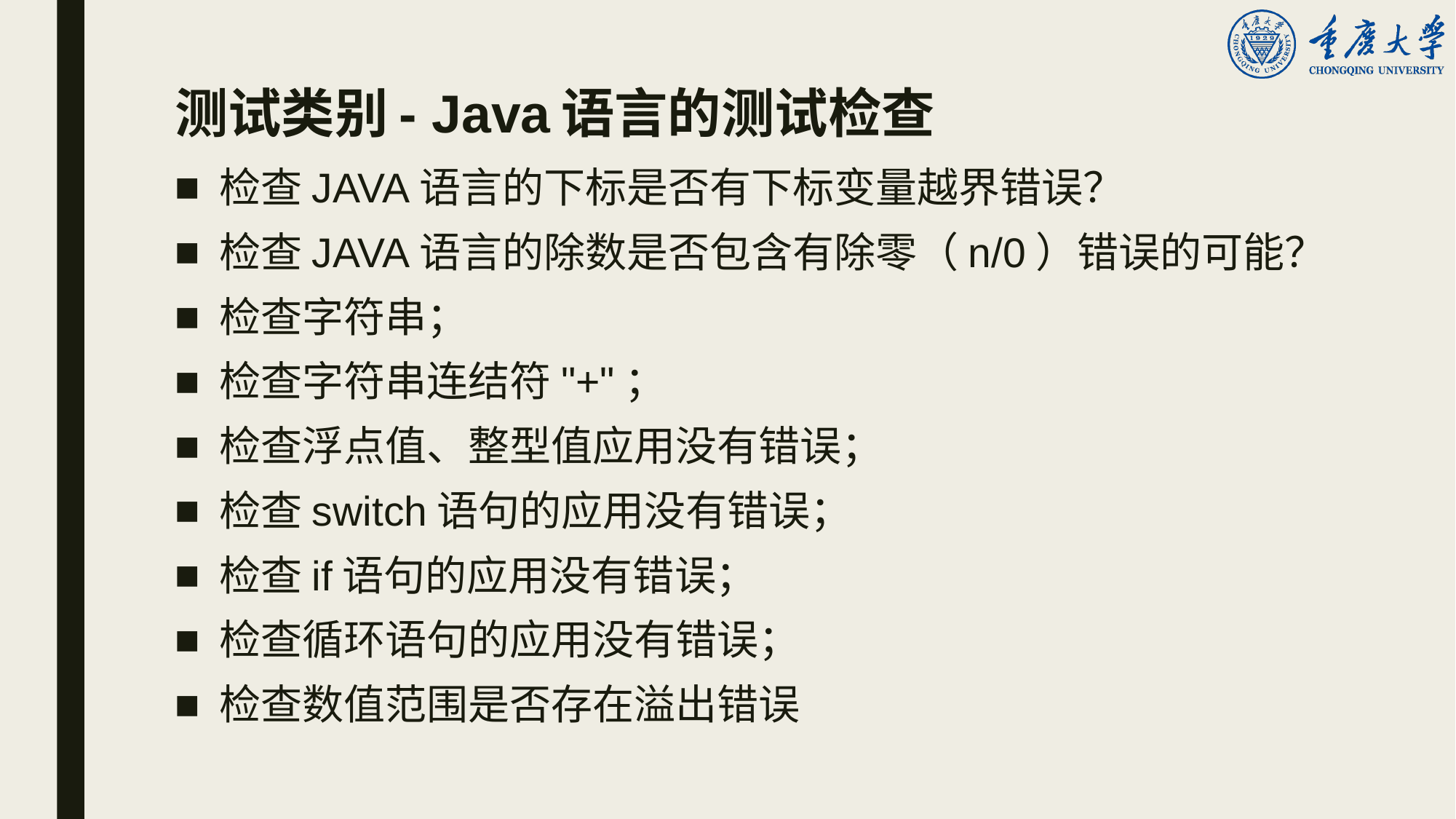

# 测试类别- Java语言的测试检查
检查JAVA语言的下标是否有下标变量越界错误？
检查JAVA语言的除数是否包含有除零（n/0）错误的可能？
检查字符串；
检查字符串连结符"+"；
检查浮点值、整型值应用没有错误；
检查switch语句的应用没有错误；
检查if语句的应用没有错误；
检查循环语句的应用没有错误；
检查数值范围是否存在溢出错误